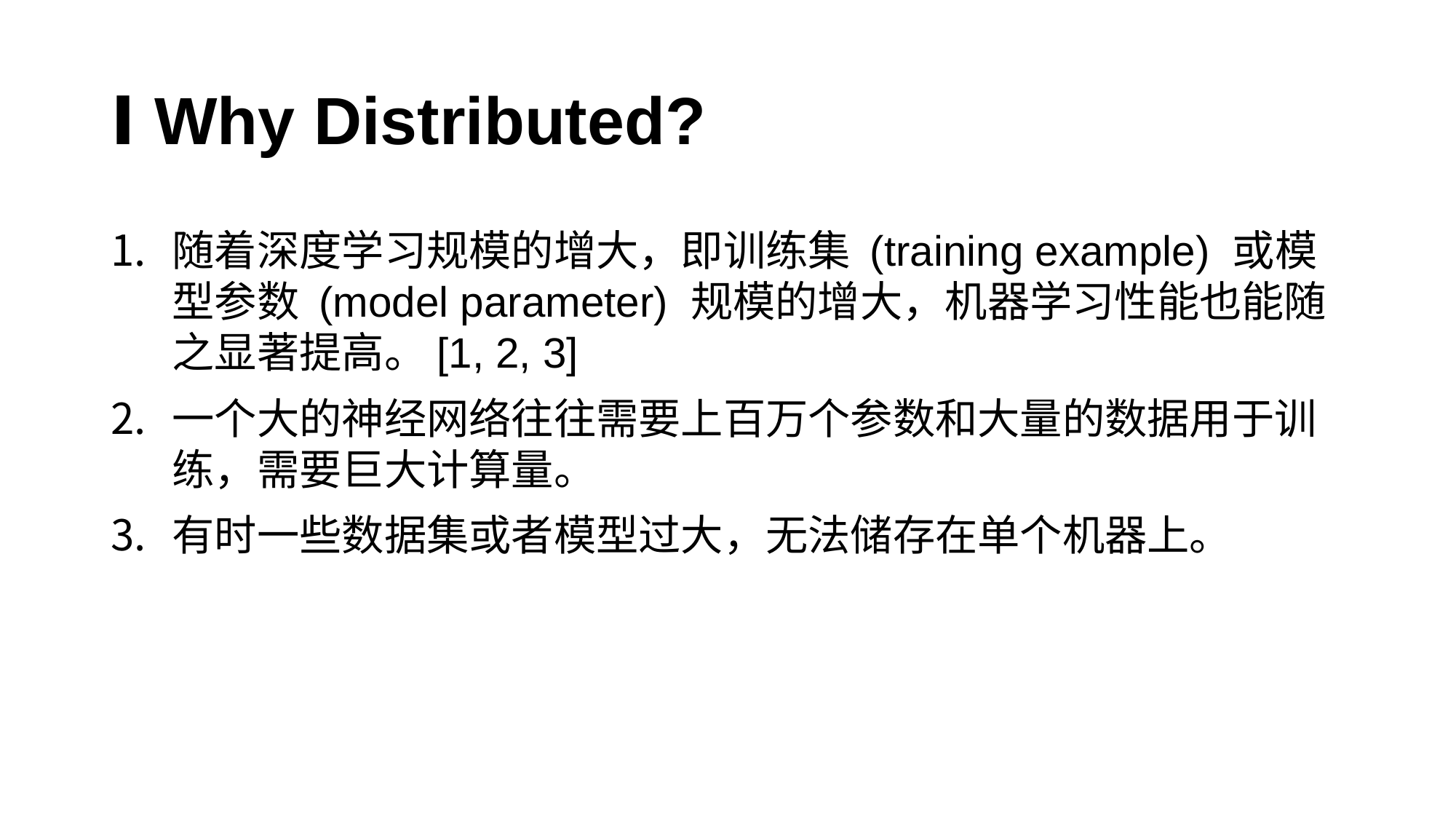

# Ⅰ Why Distributed?
随着深度学习规模的增大，即训练集 (training example) 或模型参数 (model parameter) 规模的增大，机器学习性能也能随之显著提高。[1, 2, 3]
一个大的神经网络往往需要上百万个参数和大量的数据用于训练，需要巨大计算量。
有时一些数据集或者模型过大，无法储存在单个机器上。